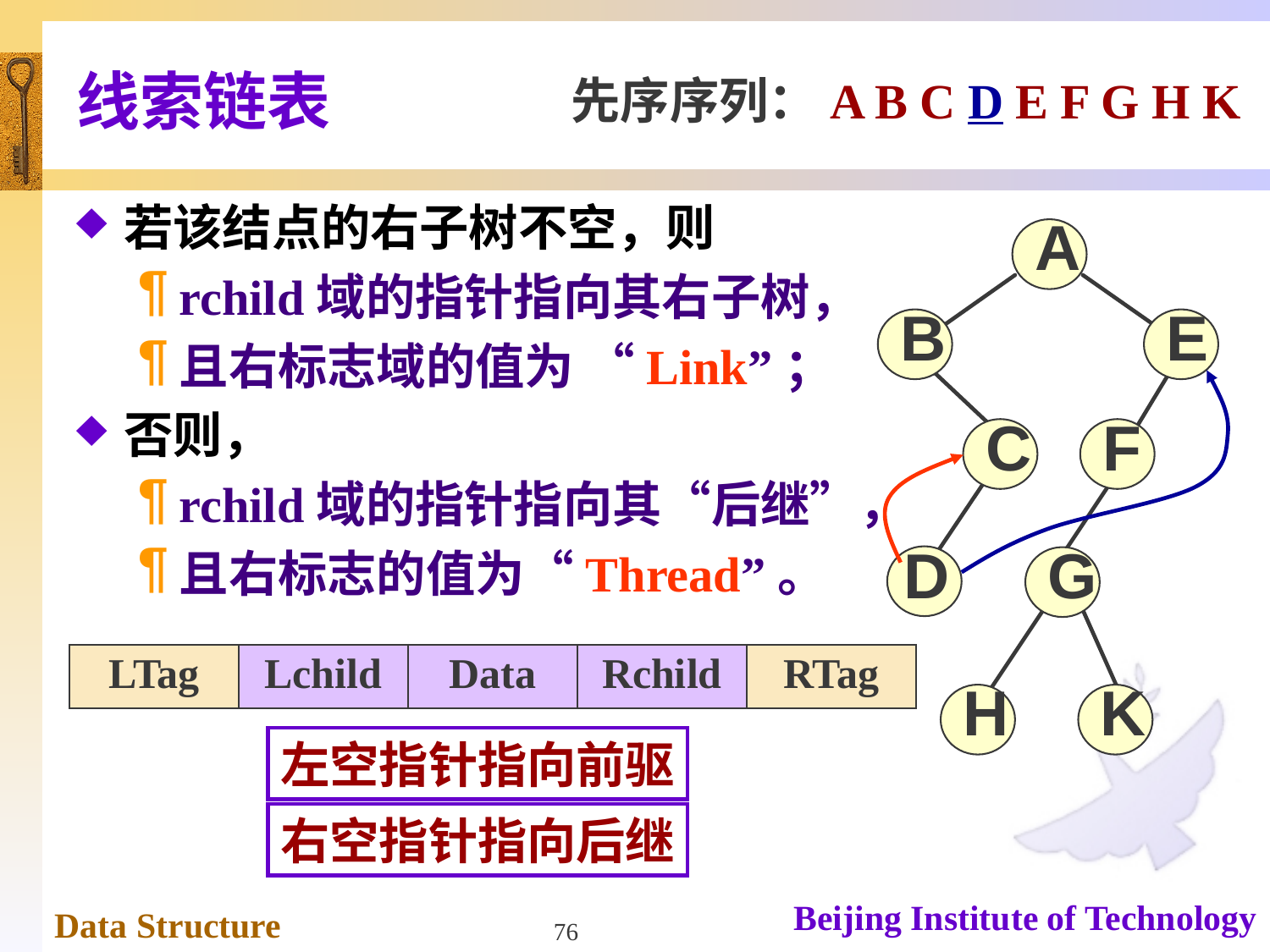

# 线索链表
先序序列：A B C D E F G H K
若该结点的右子树不空，则
rchild域的指针指向其右子树，
且右标志域的值为 “Link”；
否则，
rchild域的指针指向其“后继”，
且右标志的值为“Thread”。
 A

 B

 E

 C

 F

D

 G

 H

 K

| LTag | Lchild | Data | Rchild | RTag |
| --- | --- | --- | --- | --- |
左空指针指向前驱
右空指针指向后继
76